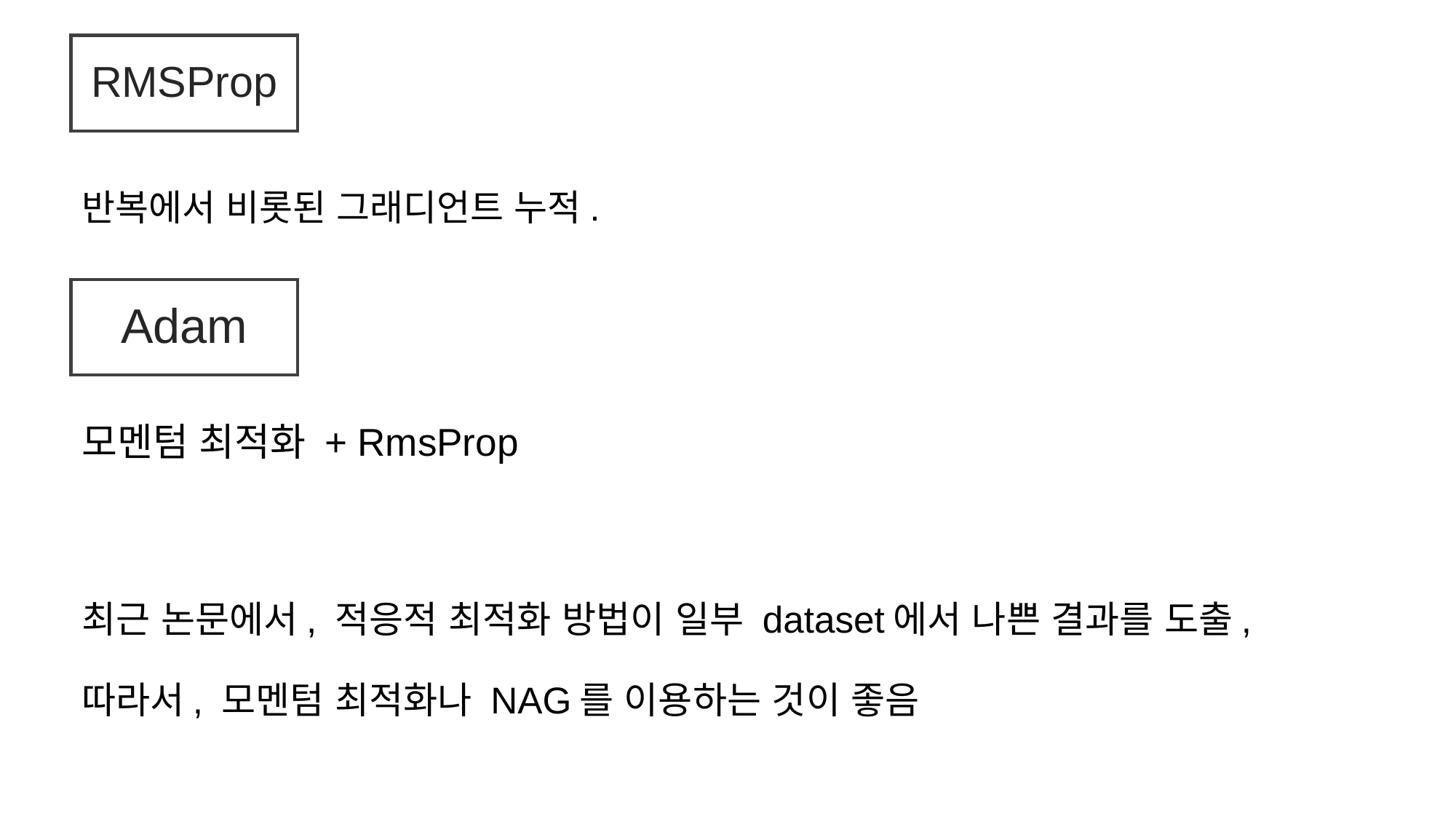

RMSProp
반복에서 비롯된 그래디언트 누적.
Adam
모멘텀 최적화 + RmsProp
최근 논문에서, 적응적 최적화 방법이 일부 dataset에서 나쁜 결과를 도출,
따라서, 모멘텀 최적화나 NAG를 이용하는 것이 좋음